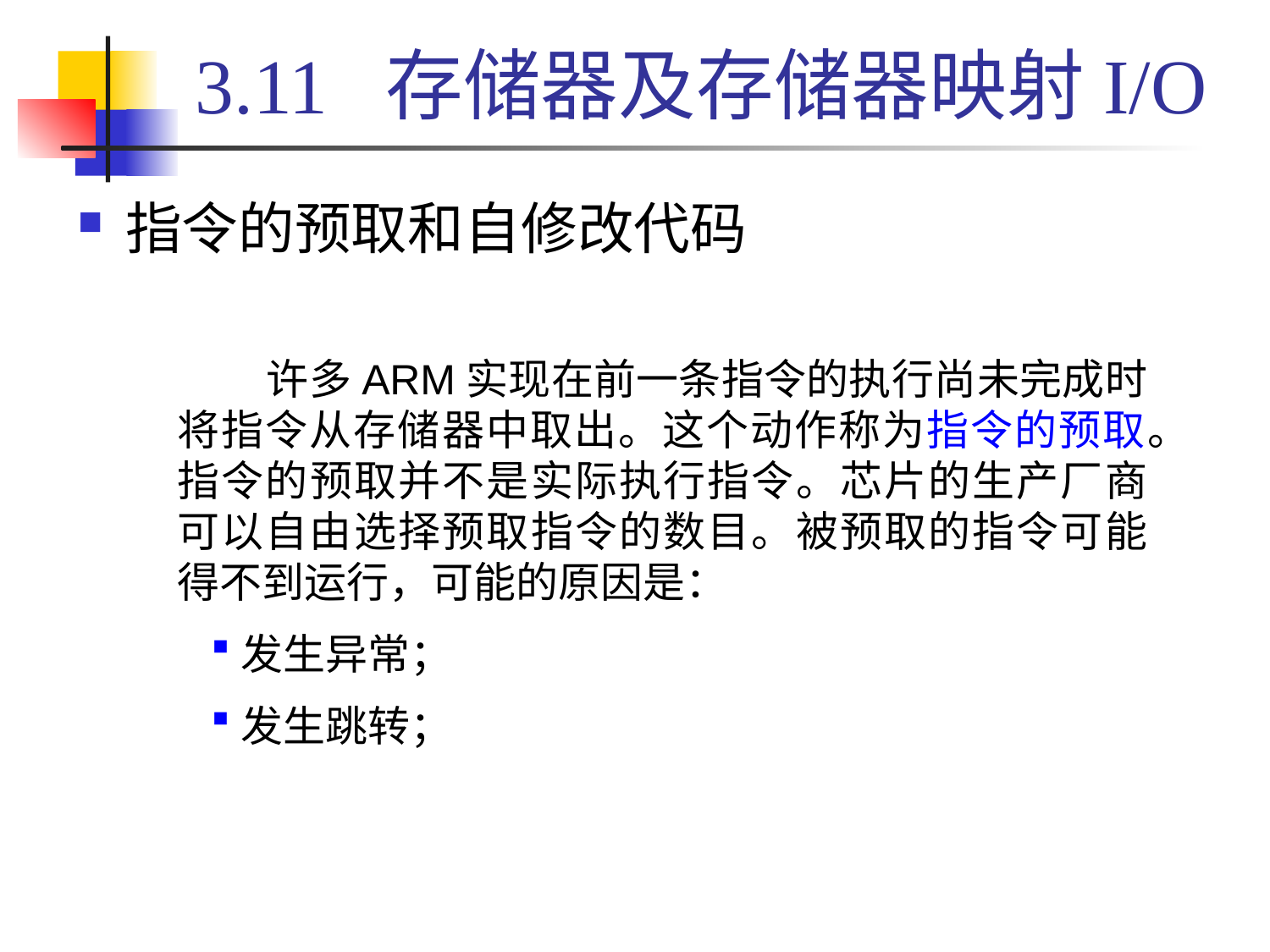

# 3.11  存储器及存储器映射I/O
指令的预取和自修改代码
        许多ARM实现在前一条指令的执行尚未完成时将指令从存储器中取出。这个动作称为指令的预取。指令的预取并不是实际执行指令。芯片的生产厂商可以自由选择预取指令的数目。被预取的指令可能得不到运行，可能的原因是：
发生异常；
发生跳转；